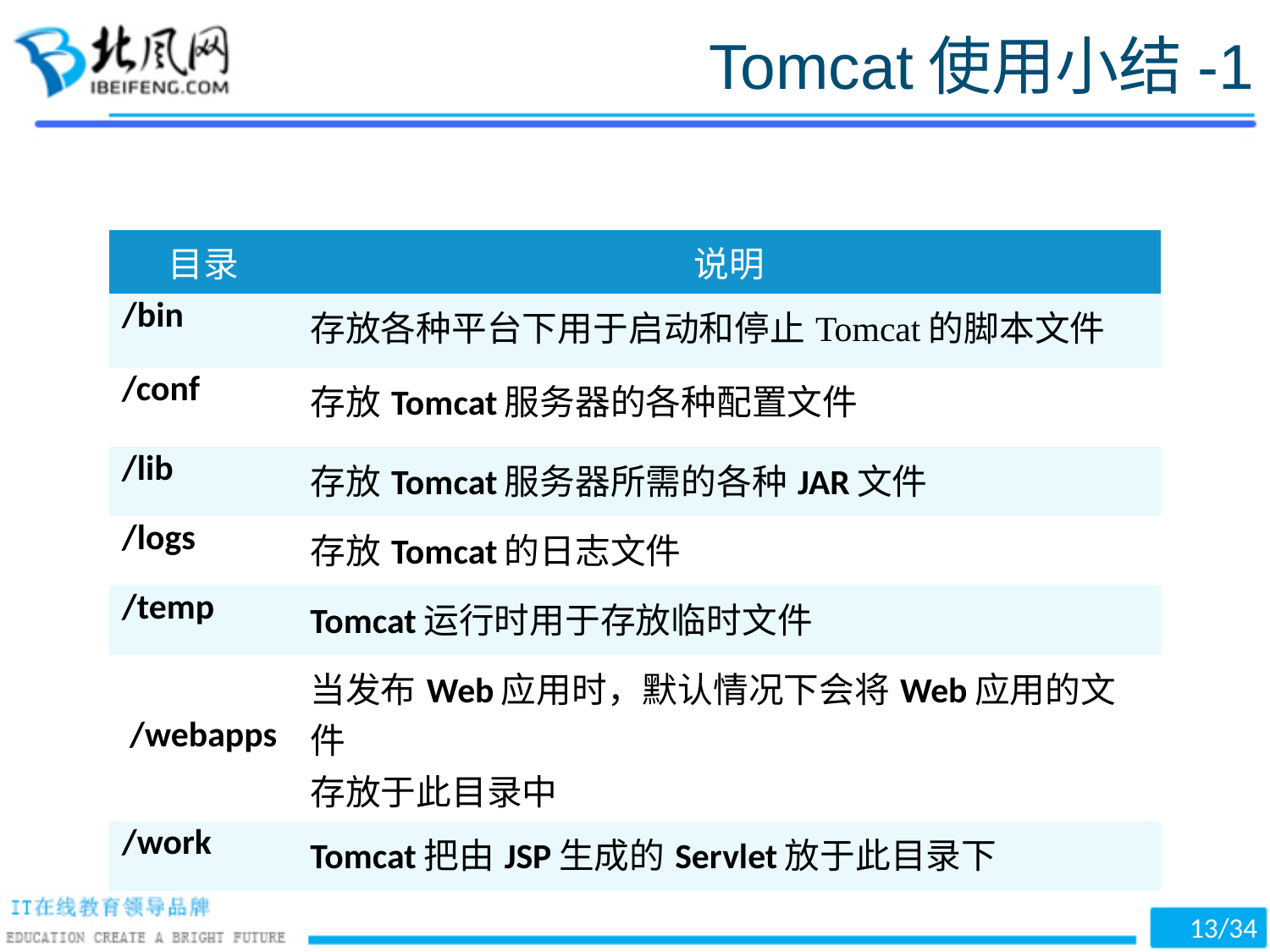

Tomcat使用小结-1
| 目录 | 说明 |
| --- | --- |
| /bin | 存放各种平台下用于启动和停止Tomcat的脚本文件 |
| /conf | 存放Tomcat服务器的各种配置文件 |
| /lib | 存放Tomcat服务器所需的各种JAR文件 |
| /logs | 存放Tomcat的日志文件 |
| /temp | Tomcat运行时用于存放临时文件 |
| /webapps | 当发布Web应用时，默认情况下会将Web应用的文件 存放于此目录中 |
| /work | Tomcat把由JSP生成的Servlet放于此目录下 |
13/34